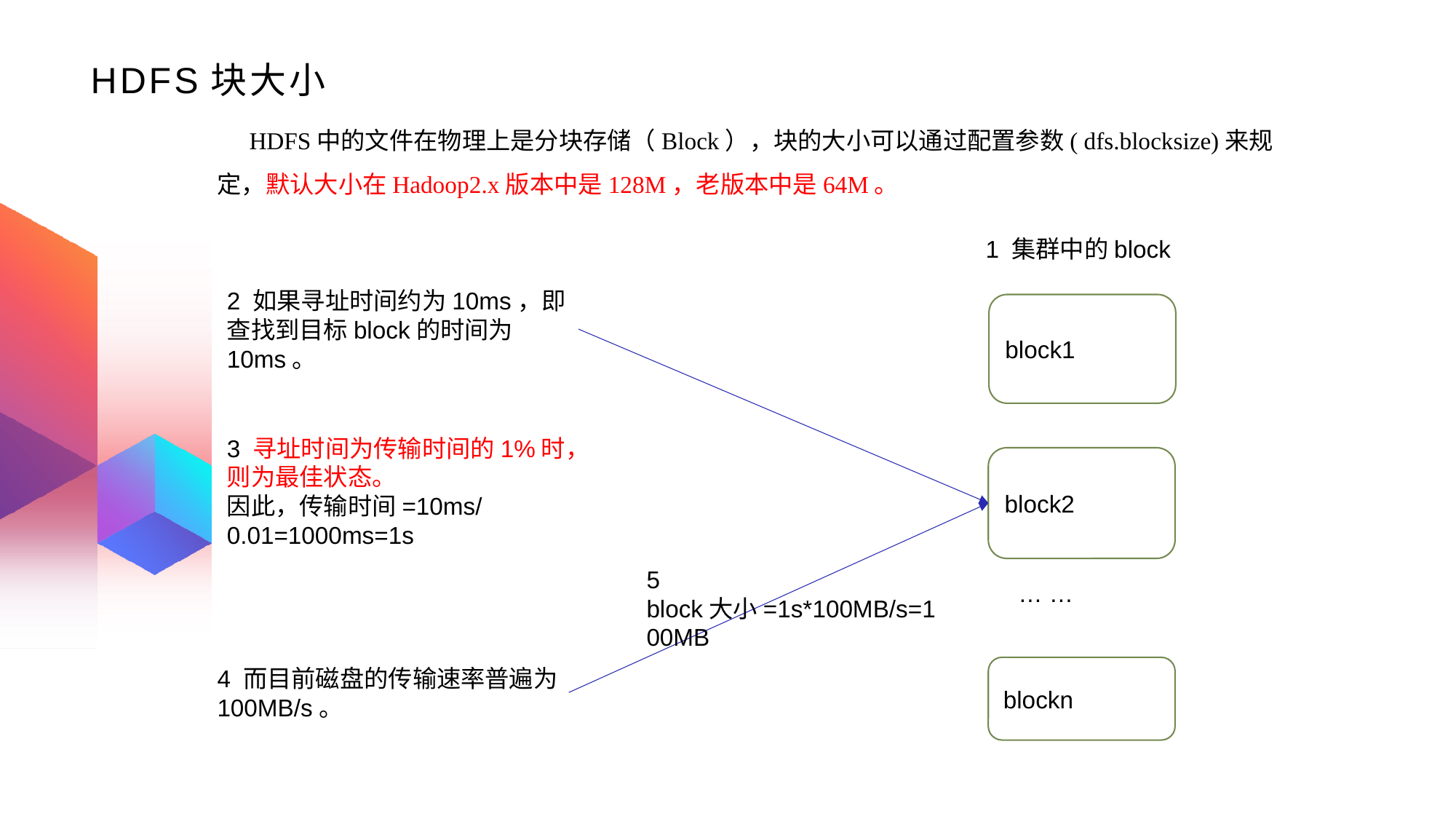

# HDFS块大小
HDFS中的文件在物理上是分块存储（Block），块的大小可以通过配置参数( dfs.blocksize)来规定，默认大小在Hadoop2.x版本中是128M，老版本中是64M。
1 集群中的block
2 如果寻址时间约为10ms，即查找到目标block的时间为10ms。
block1
3 寻址时间为传输时间的1%时，则为最佳状态。
因此，传输时间=10ms/0.01=1000ms=1s
block2
5 block大小=1s*100MB/s=100MB
… …
blockn
4 而目前磁盘的传输速率普遍为100MB/s。